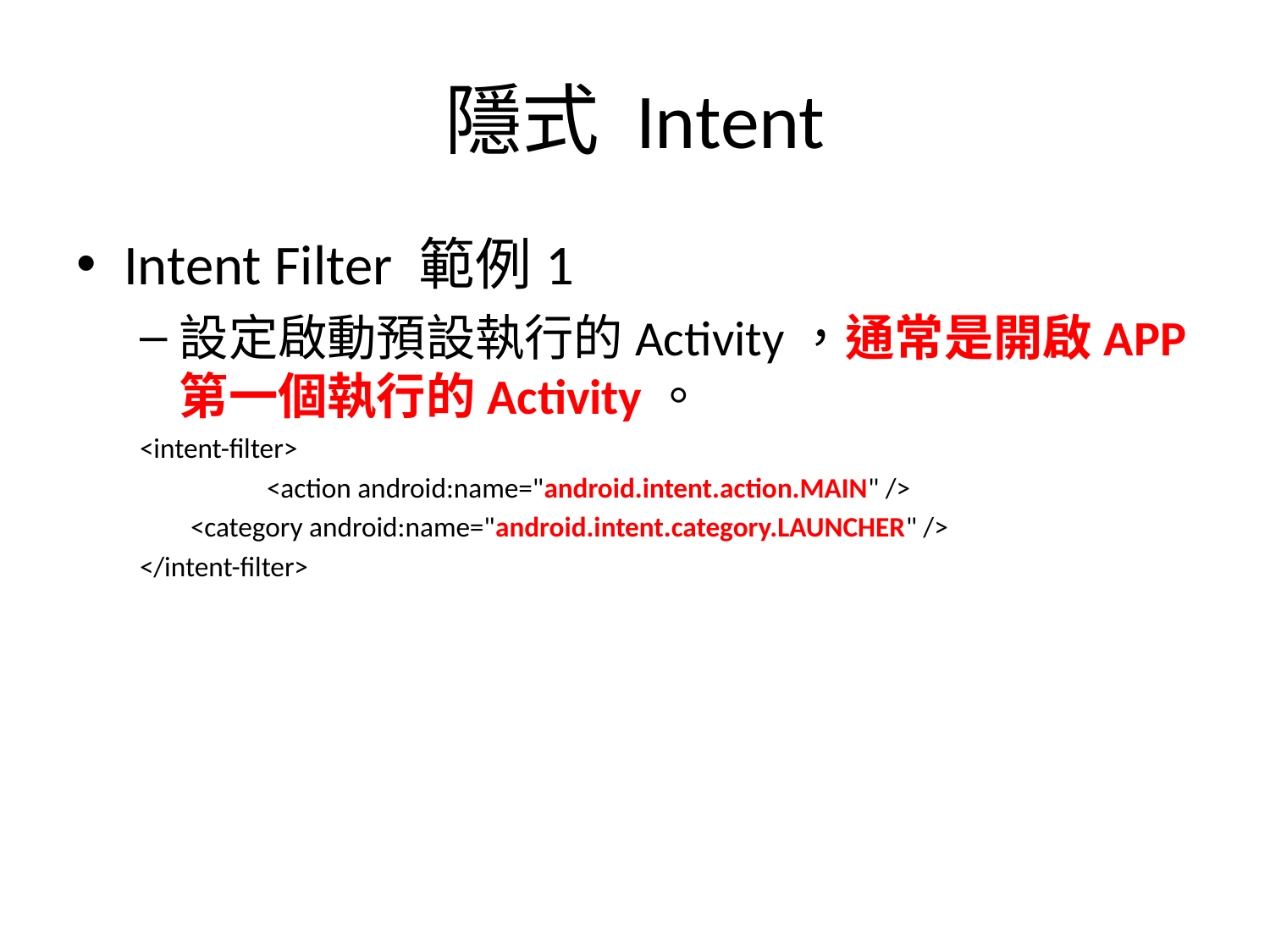

# 隱式 Intent
Intent Filter 範例1
設定啟動預設執行的Activity，通常是開啟APP第一個執行的Activity。
<intent-filter>
	<action android:name="android.intent.action.MAIN" />
        <category android:name="android.intent.category.LAUNCHER" />
</intent-filter>